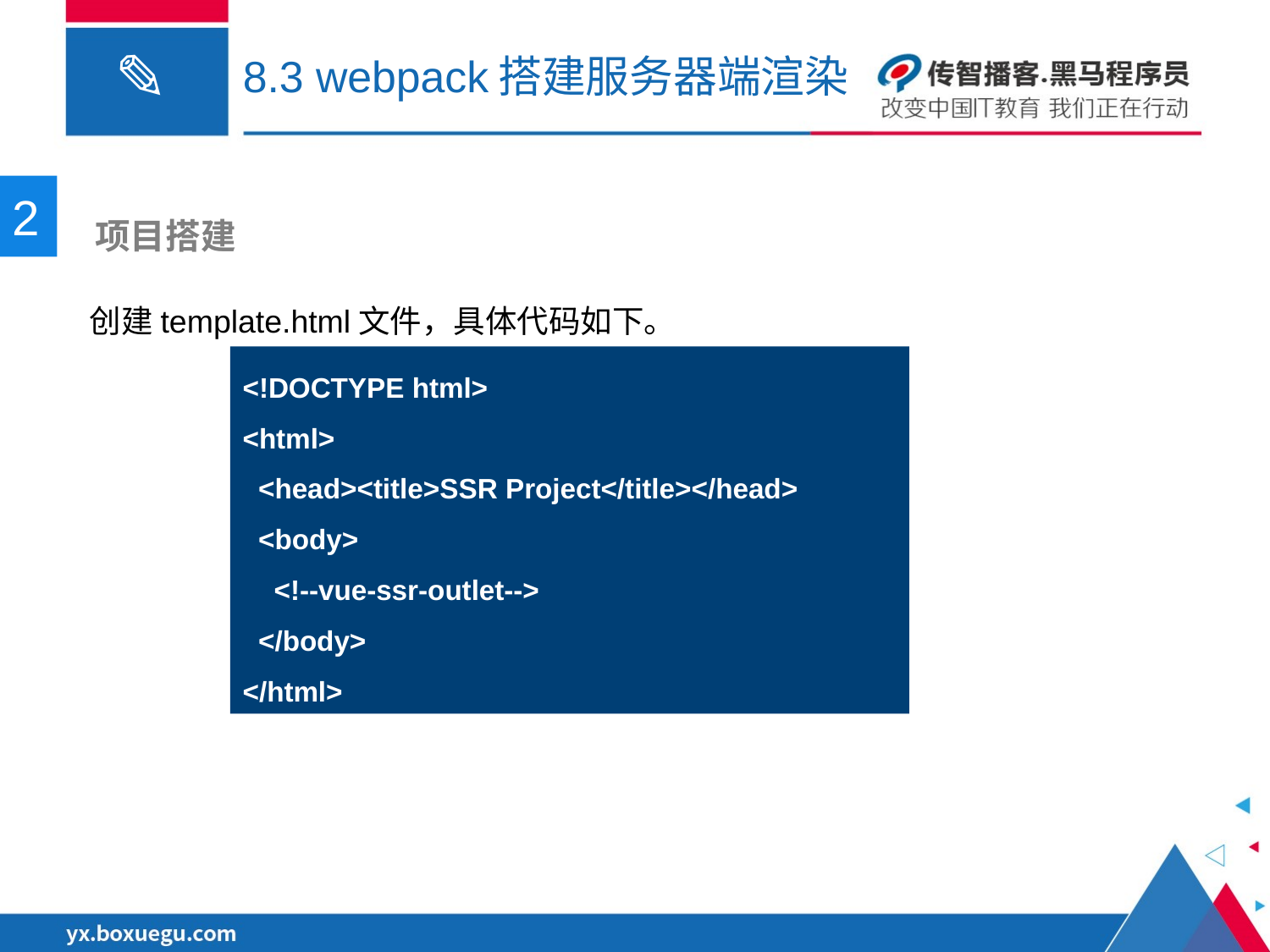

# 8.3 webpack搭建服务器端渲染

2
  项目搭建
创建template.html文件，具体代码如下。
<!DOCTYPE html>
<html>
  <head><title>SSR Project</title></head>
  <body>
    <!--vue-ssr-outlet-->
  </body>
</html>